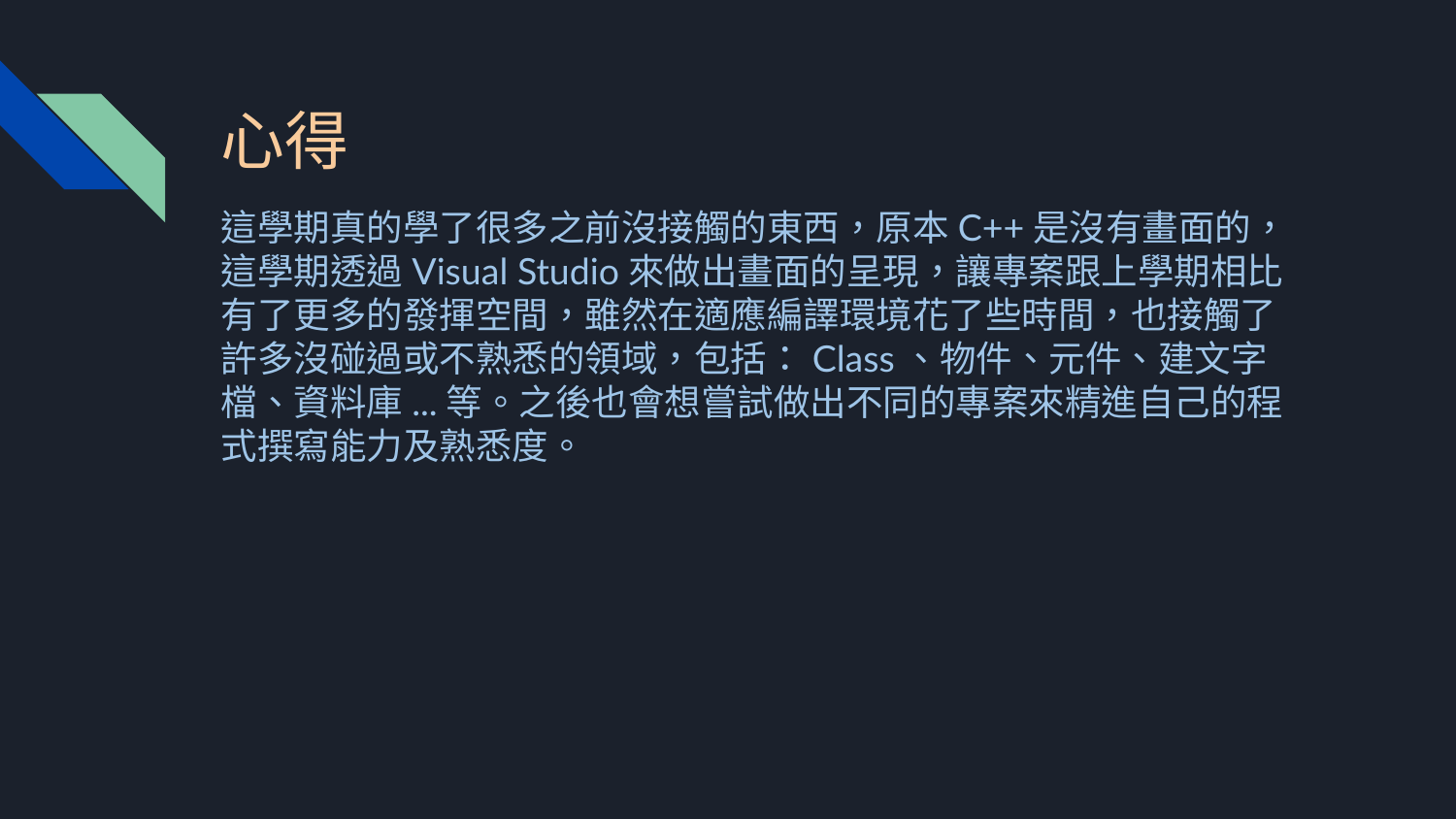

# 心得
這學期真的學了很多之前沒接觸的東西，原本C++是沒有畫面的，這學期透過Visual Studio來做出畫面的呈現，讓專案跟上學期相比有了更多的發揮空間，雖然在適應編譯環境花了些時間，也接觸了許多沒碰過或不熟悉的領域，包括：Class、物件、元件、建文字檔、資料庫...等。之後也會想嘗試做出不同的專案來精進自己的程式撰寫能力及熟悉度。